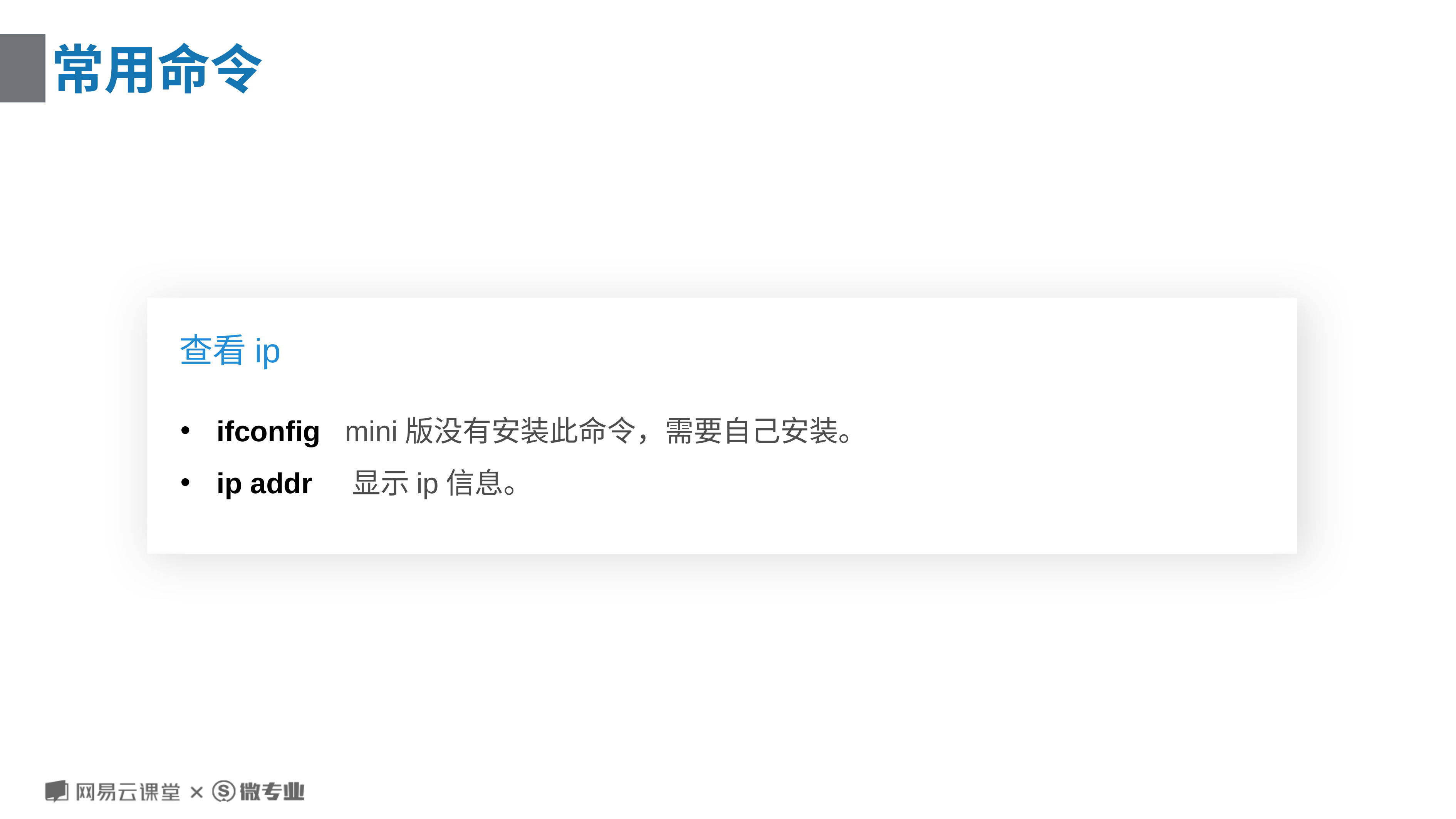

# 常用命令

查看ip
ifconfig   mini版没有安装此命令，需要自己安装。
ip addr    显示ip信息。